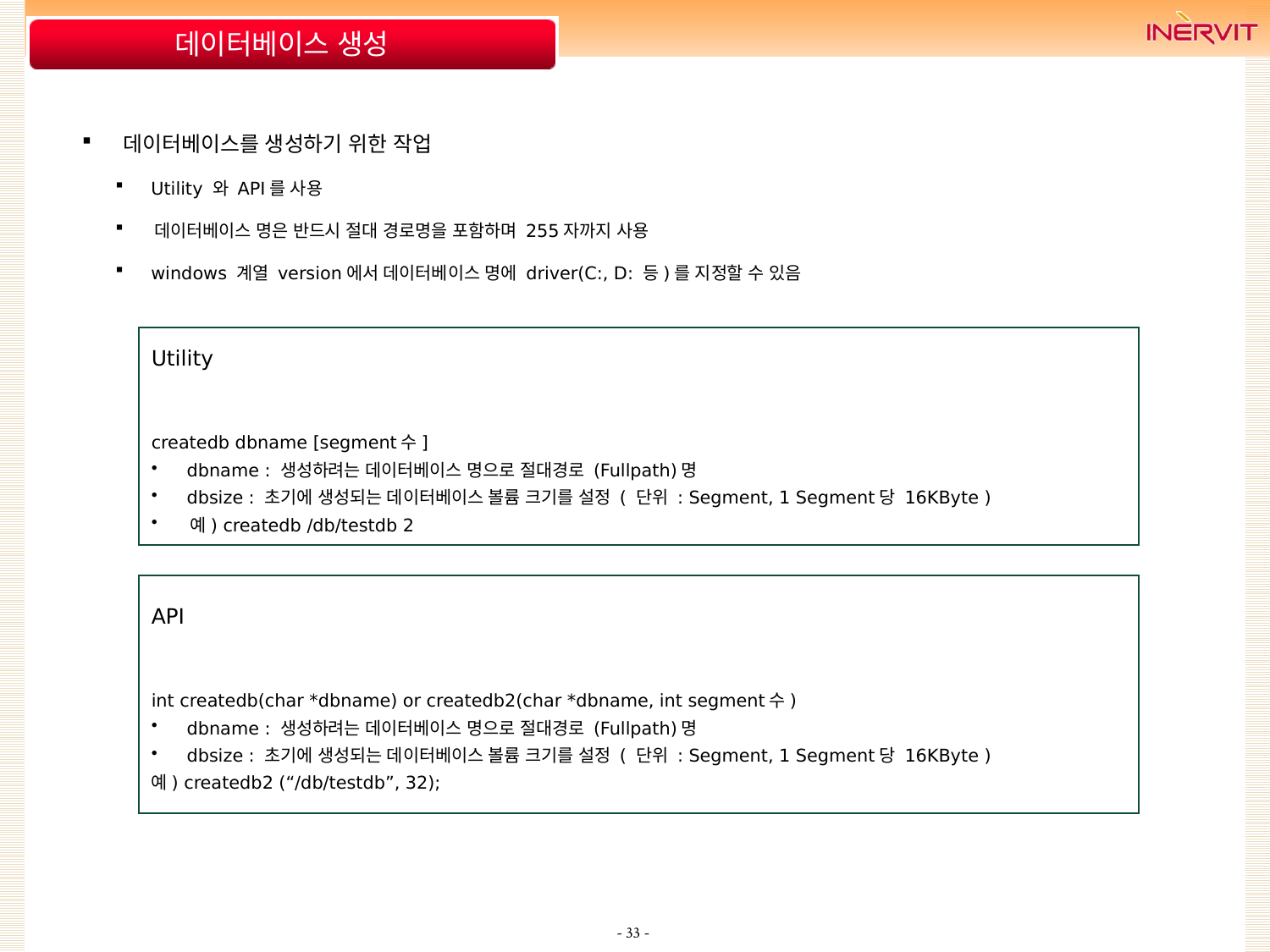

# 데이터베이스 생성
 데이터베이스를 생성하기 위한 작업
 Utility 와 API를 사용
 데이터베이스 명은 반드시 절대 경로명을 포함하며 255자까지 사용
 windows 계열 version에서 데이터베이스 명에 driver(C:, D: 등)를 지정할 수 있음
Utility

createdb dbname [segment수]
 dbname : 생성하려는 데이터베이스 명으로 절대경로 (Fullpath)명
 dbsize : 초기에 생성되는 데이터베이스 볼륨 크기를 설정 ( 단위 : Segment, 1 Segment당 16KByte )
 예) createdb /db/testdb 2
API

int createdb(char *dbname) or createdb2(char *dbname, int segment수)
 dbname : 생성하려는 데이터베이스 명으로 절대경로 (Fullpath)명
 dbsize : 초기에 생성되는 데이터베이스 볼륨 크기를 설정 ( 단위 : Segment, 1 Segment당 16KByte )
예) createdb2 (“/db/testdb”, 32);
- 33 -